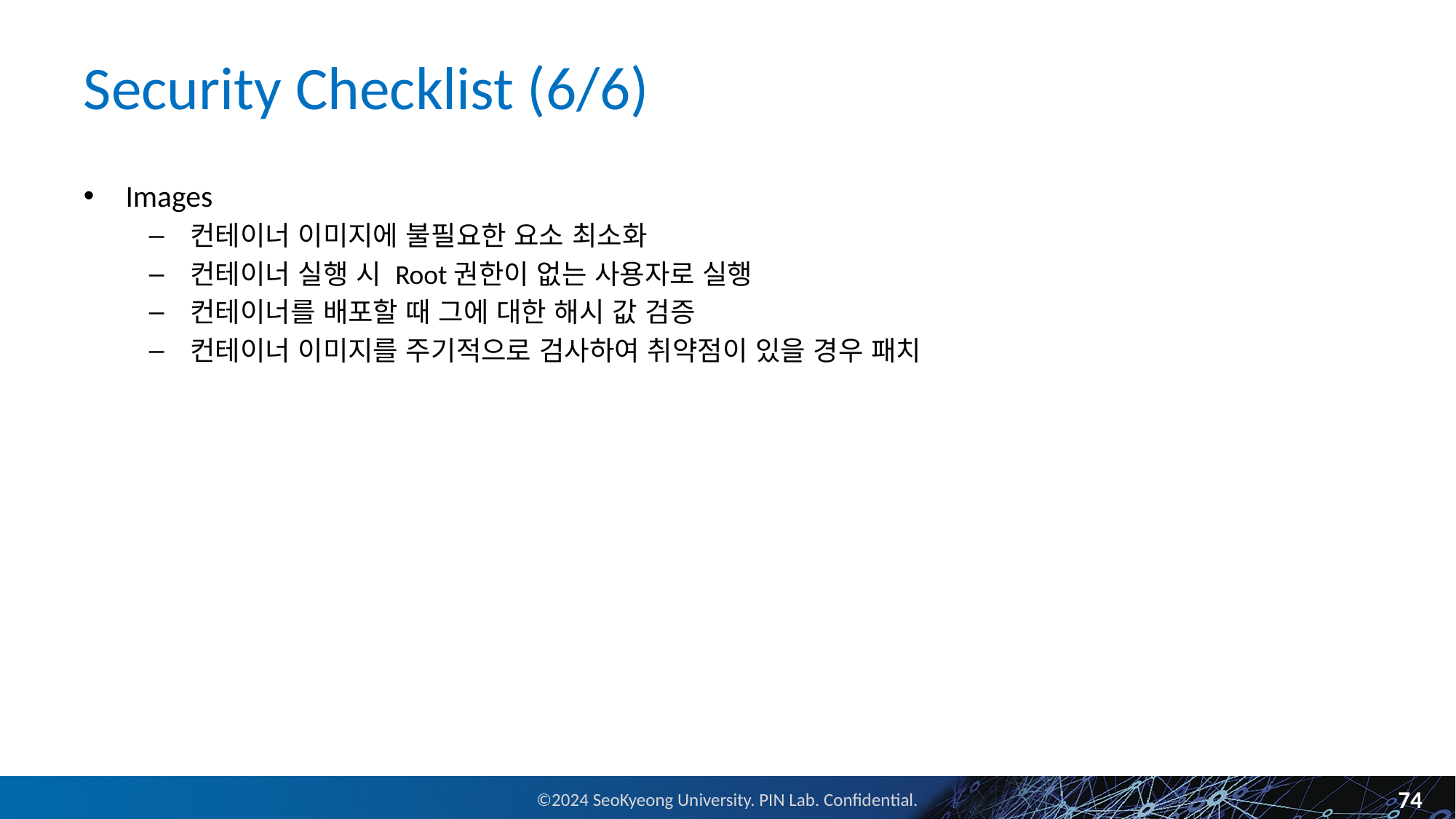

# Security Checklist (6/6)
Images
컨테이너 이미지에 불필요한 요소 최소화
컨테이너 실행 시 Root권한이 없는 사용자로 실행
컨테이너를 배포할 때 그에 대한 해시 값 검증
컨테이너 이미지를 주기적으로 검사하여 취약점이 있을 경우 패치

74